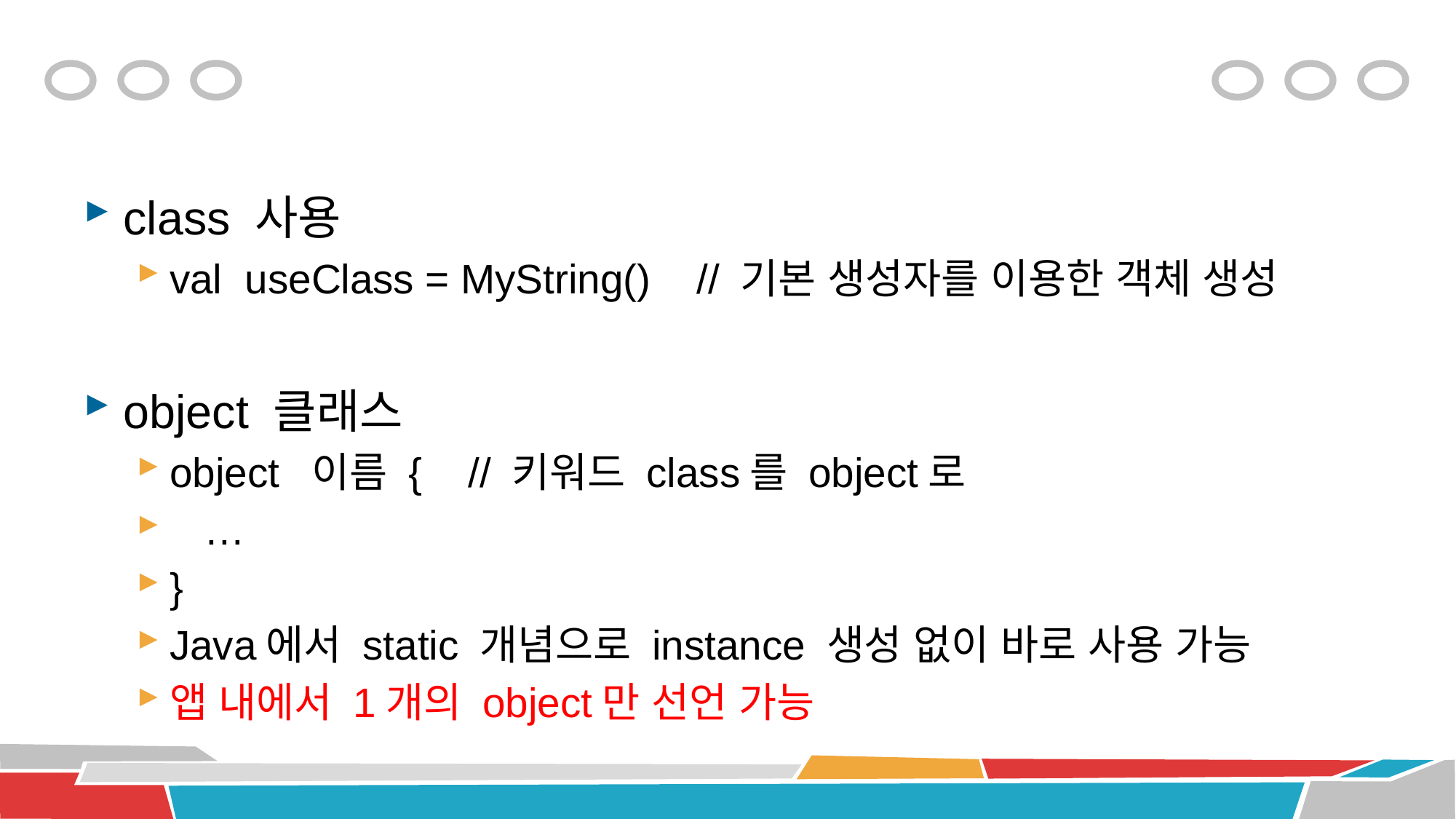

#
class 사용
val  useClass = MyString()    // 기본 생성자를 이용한 객체 생성

object 클래스
object  이름 {    // 키워드 class를 object로
   …
}
Java에서 static 개념으로 instance 생성 없이 바로 사용 가능
앱 내에서 1개의 object만 선언 가능